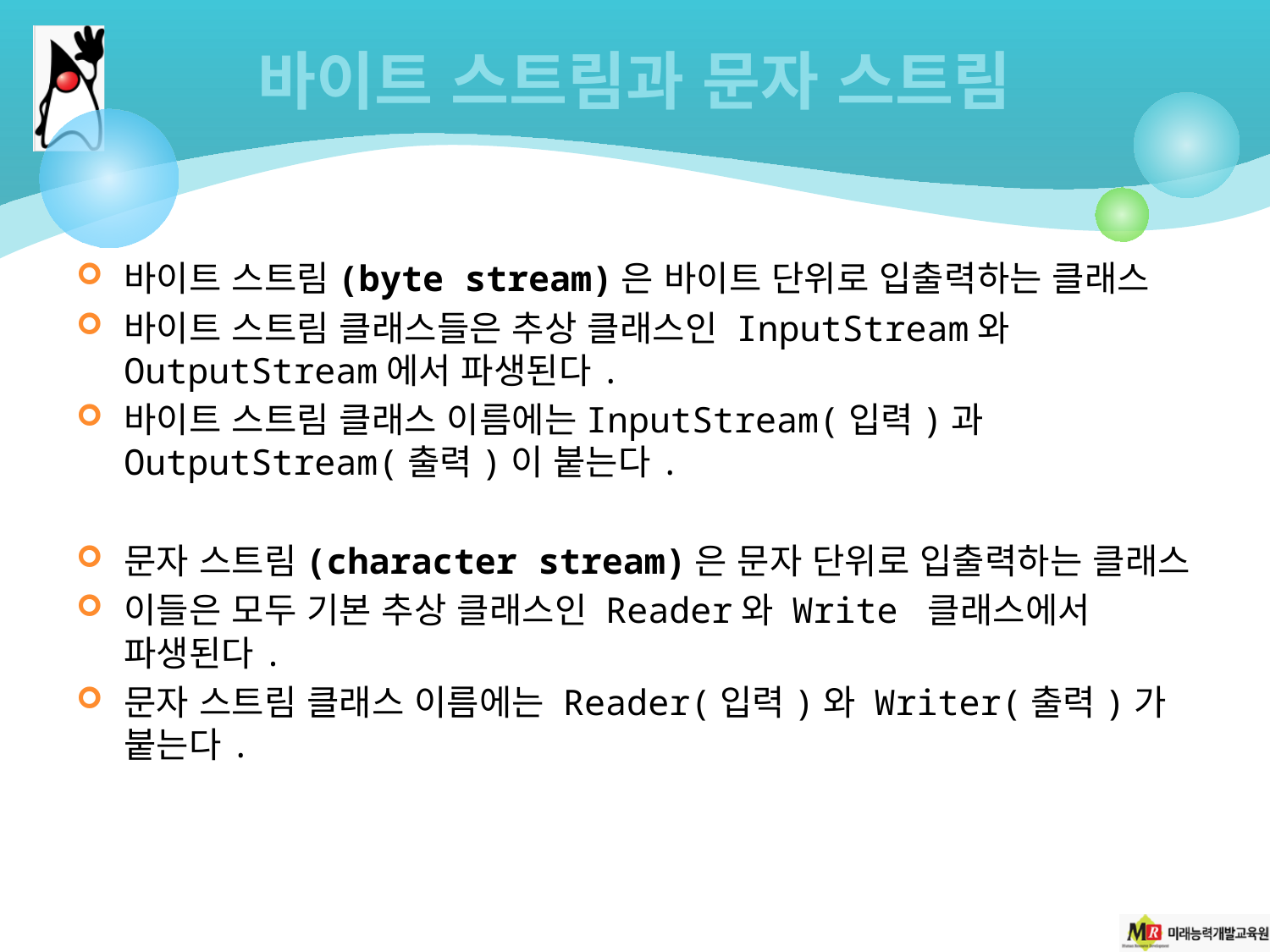

# 바이트 스트림과 문자 스트림
바이트 스트림(byte stream)은 바이트 단위로 입출력하는 클래스
바이트 스트림 클래스들은 추상 클래스인 InputStream와 OutputStream에서 파생된다.
바이트 스트림 클래스 이름에는InputStream(입력)과 OutputStream(출력)이 붙는다.

문자 스트림(character stream)은 문자 단위로 입출력하는 클래스
이들은 모두 기본 추상 클래스인 Reader와 Write 클래스에서 파생된다.
문자 스트림 클래스 이름에는 Reader(입력)와 Writer(출력)가 붙는다.